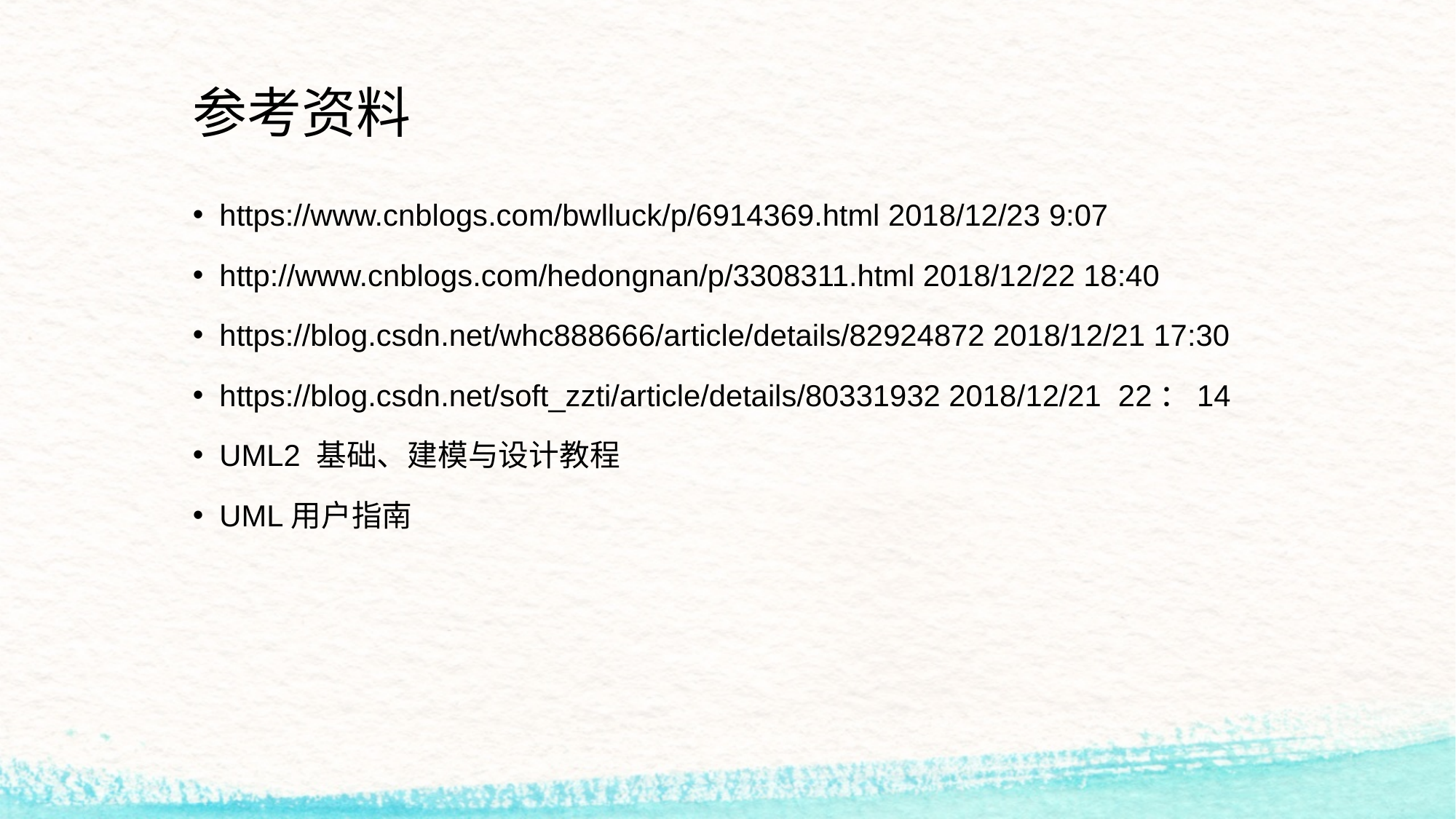

# 参考资料
https://www.cnblogs.com/bwlluck/p/6914369.html 2018/12/23 9:07
http://www.cnblogs.com/hedongnan/p/3308311.html 2018/12/22 18:40
https://blog.csdn.net/whc888666/article/details/82924872 2018/12/21 17:30
https://blog.csdn.net/soft_zzti/article/details/80331932 2018/12/21  22：14
UML2 基础、建模与设计教程
UML用户指南